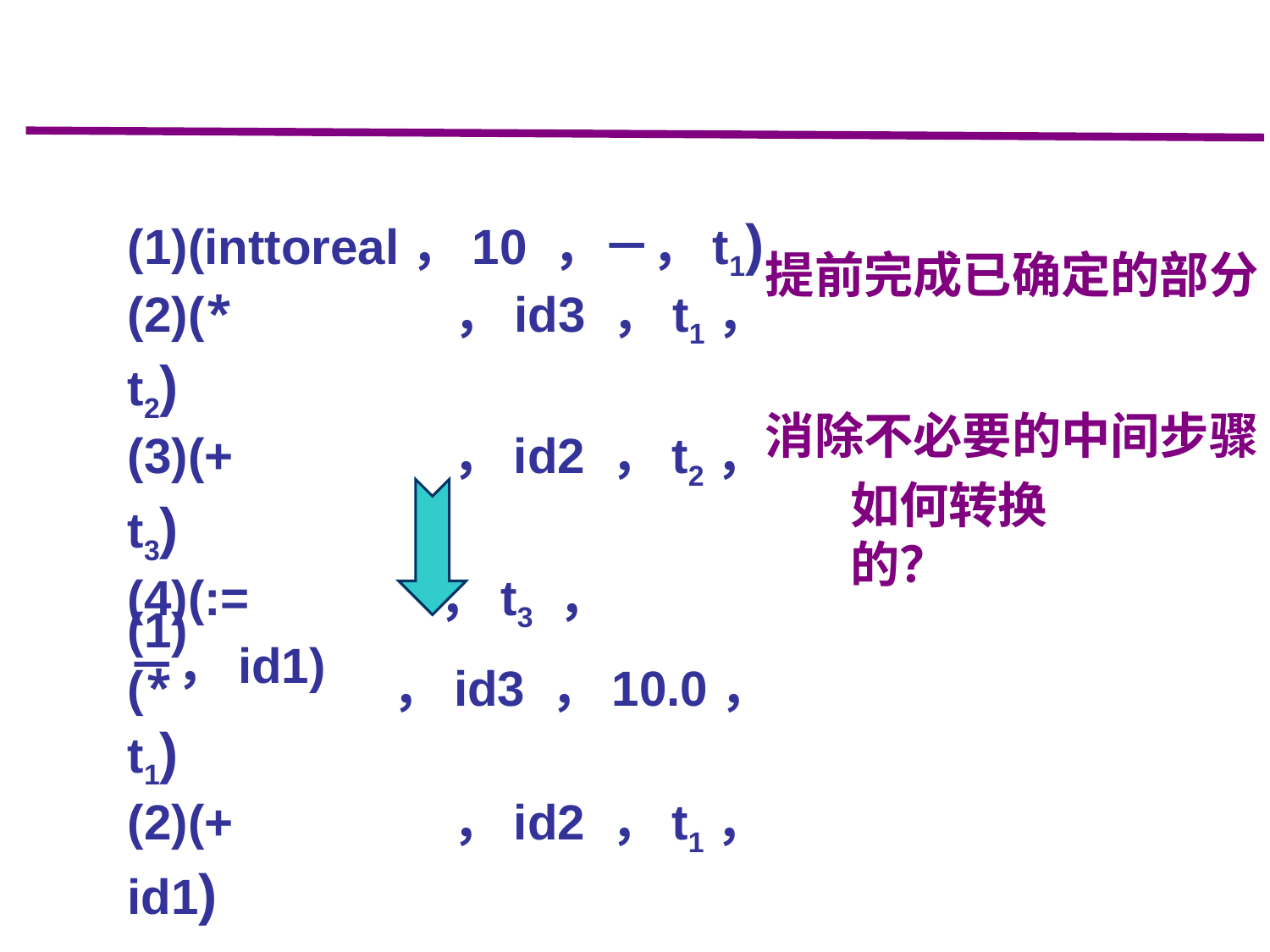

(1)(inttoreal，10 ，－，t1)
(2)(*       ，id3 ，t1，t2)
(3)(+       ，id2 ，t2，t3)
(4)(:=      ，t3 ，－，id1)
提前完成已确定的部分

消除不必要的中间步骤
如何转换的？

(1)(*       ，id3 ，10.0，t1)
(2)(+       ，id2 ，t1，id1)